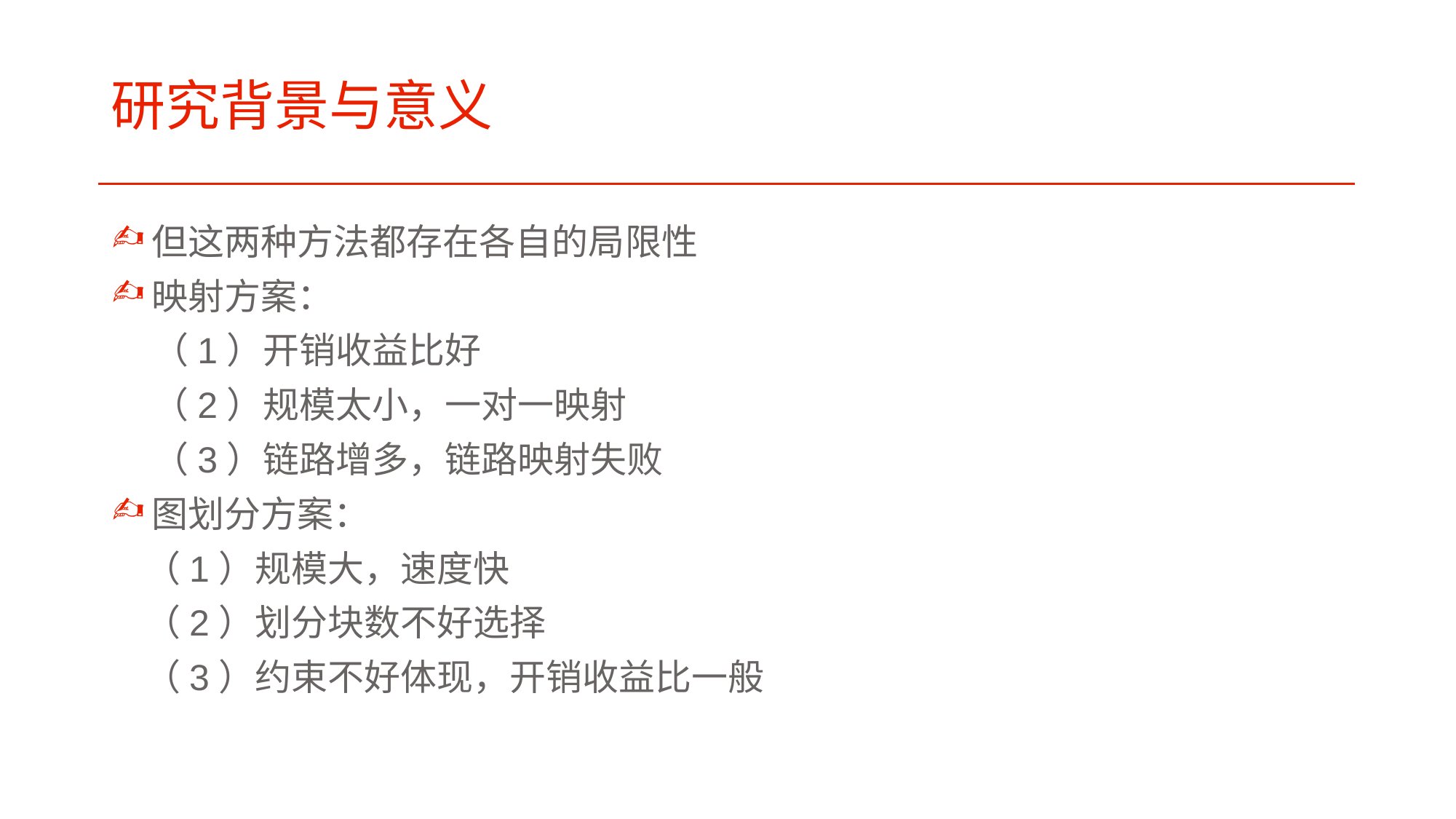

# 研究背景与意义
但这两种方法都存在各自的局限性
映射方案：
    （1）开销收益比好
    （2）规模太小，一对一映射
    （3）链路增多，链路映射失败
图划分方案：
   （1）规模大，速度快
   （2）划分块数不好选择
   （3）约束不好体现，开销收益比一般